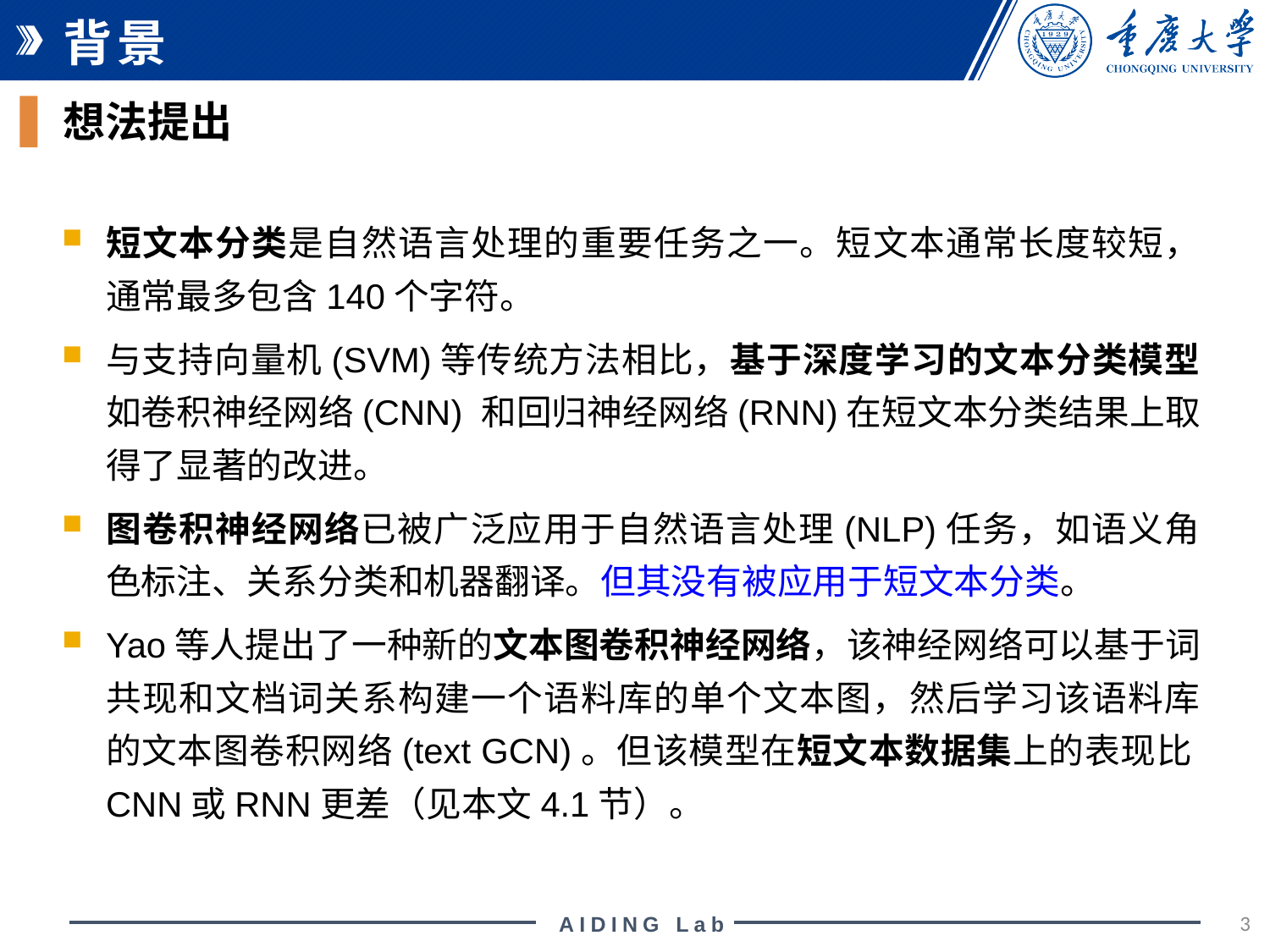

背景
想法提出
短文本分类是自然语言处理的重要任务之一。短文本通常长度较短，通常最多包含140个字符。
与支持向量机(SVM)等传统方法相比，基于深度学习的文本分类模型如卷积神经网络(CNN) 和回归神经网络(RNN)在短文本分类结果上取得了显著的改进。
图卷积神经网络已被广泛应用于自然语言处理(NLP)任务，如语义角色标注、关系分类和机器翻译。但其没有被应用于短文本分类。
Yao等人提出了一种新的文本图卷积神经网络，该神经网络可以基于词共现和文档词关系构建一个语料库的单个文本图，然后学习该语料库的文本图卷积网络(text GCN)。但该模型在短文本数据集上的表现比CNN或RNN更差（见本文4.1节）。
3